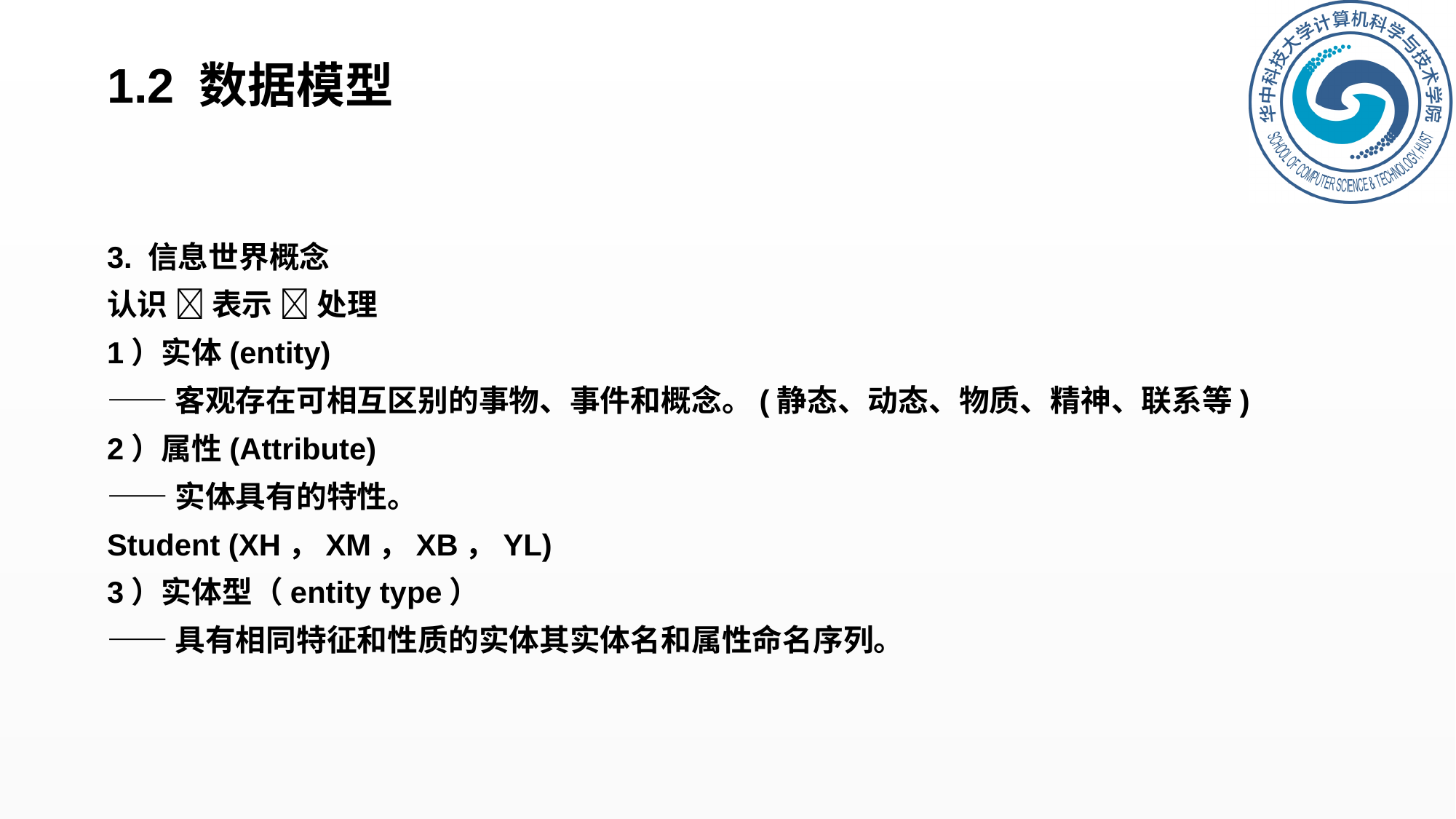

# 1.2 数据模型

3. 信息世界概念
认识 → 表示 → 处理
1）实体(entity)
——客观存在可相互区别的事物、事件和概念。(静态、动态、物质、精神、联系等)
2）属性(Attribute)
——实体具有的特性。
Student (XH，XM，XB，YL)
3）实体型（entity type）
——具有相同特征和性质的实体其实体名和属性命名序列。